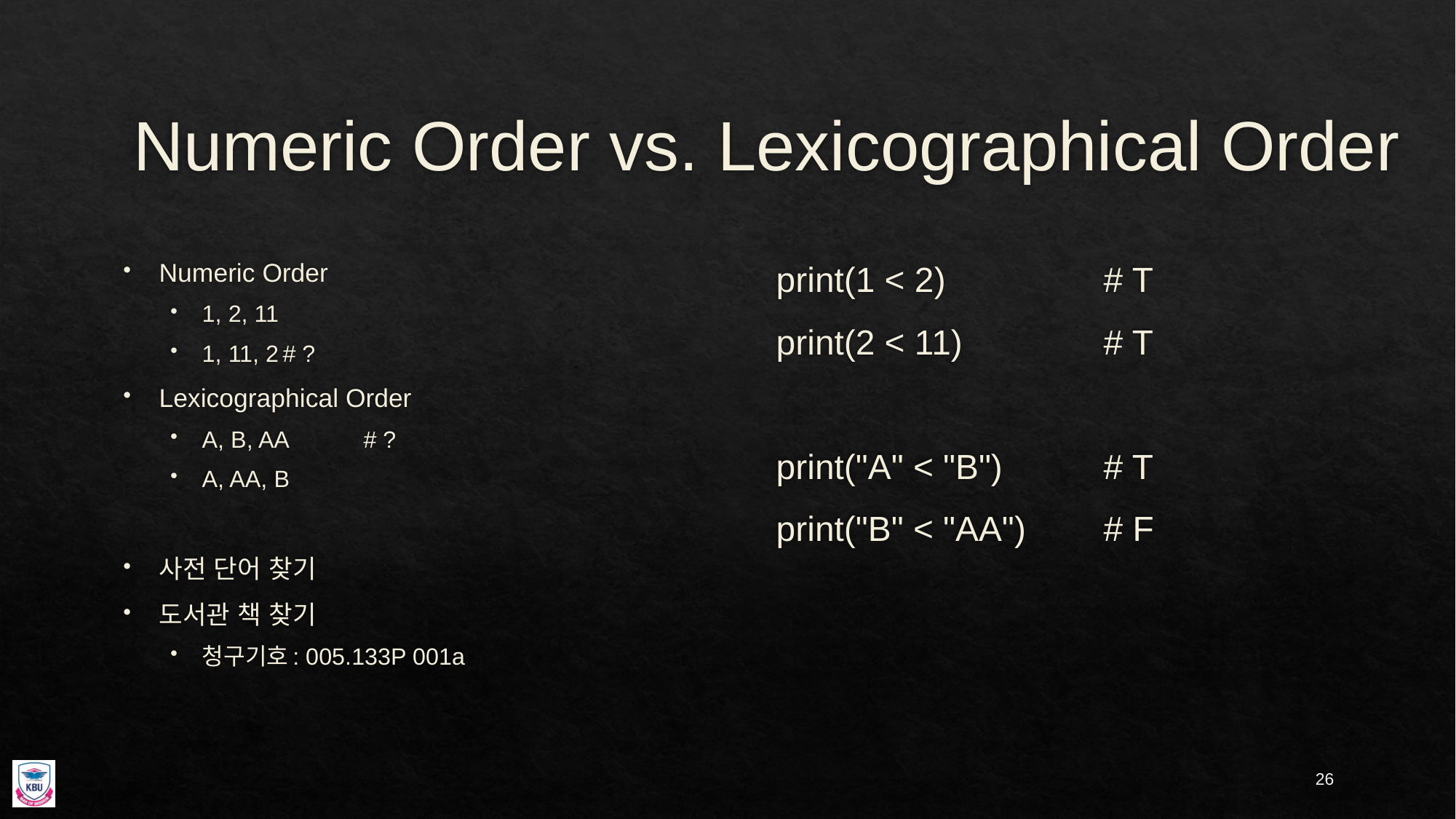

# Numeric Order vs. Lexicographical Order
Numeric Order
1, 2, 11
1, 11, 2		# ?
Lexicographical Order
A, B, AA	# ?
A, AA, B

사전 단어 찾기
도서관 책 찾기
청구기호: 005.133P 001a
print(1 < 2)		# T
print(2 < 11)		# T

print("A" < "B")	# T
print("B" < "AA")	# F
26